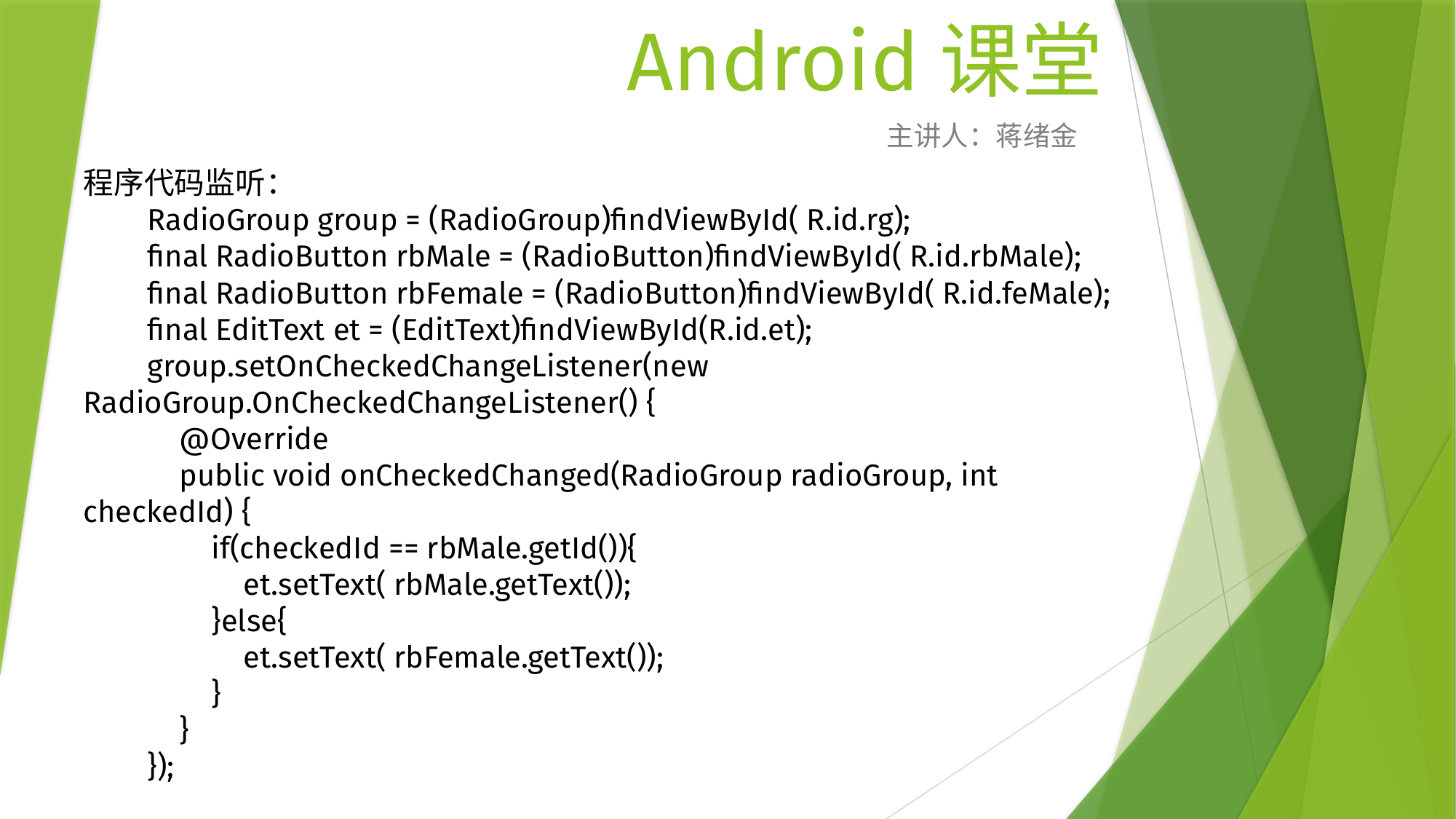

# Android课堂
主讲人：蒋绪金
程序代码监听：
        RadioGroup group = (RadioGroup)findViewById( R.id.rg);
        final RadioButton rbMale = (RadioButton)findViewById( R.id.rbMale);
        final RadioButton rbFemale = (RadioButton)findViewById( R.id.feMale);
        final EditText et = (EditText)findViewById(R.id.et);
        group.setOnCheckedChangeListener(new RadioGroup.OnCheckedChangeListener() {
            @Override
            public void onCheckedChanged(RadioGroup radioGroup, int checkedId) {
                if(checkedId == rbMale.getId()){
                    et.setText( rbMale.getText());
                }else{
                    et.setText( rbFemale.getText());
                }
            }
        });